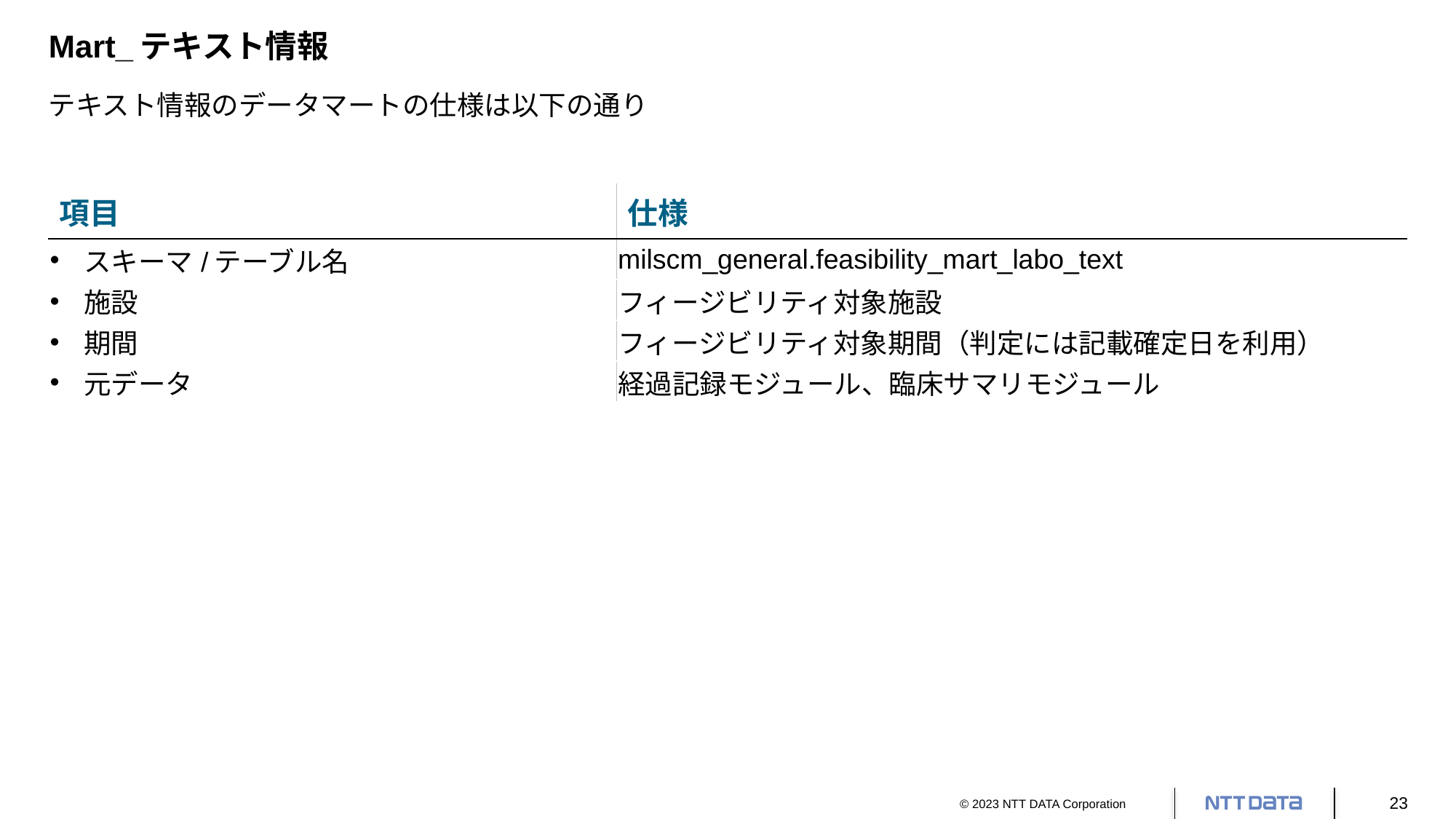

# Mart_テキスト情報
テキスト情報のデータマートの仕様は以下の通り
| 項目 | 仕様 |
| --- | --- |
| スキーマ/テーブル名 | milscm\_general.feasibility\_mart\_labo\_text |
| 施設 | フィージビリティ対象施設 |
| 期間 | フィージビリティ対象期間（判定には記載確定日を利用） |
| 元データ | 経過記録モジュール、臨床サマリモジュール |